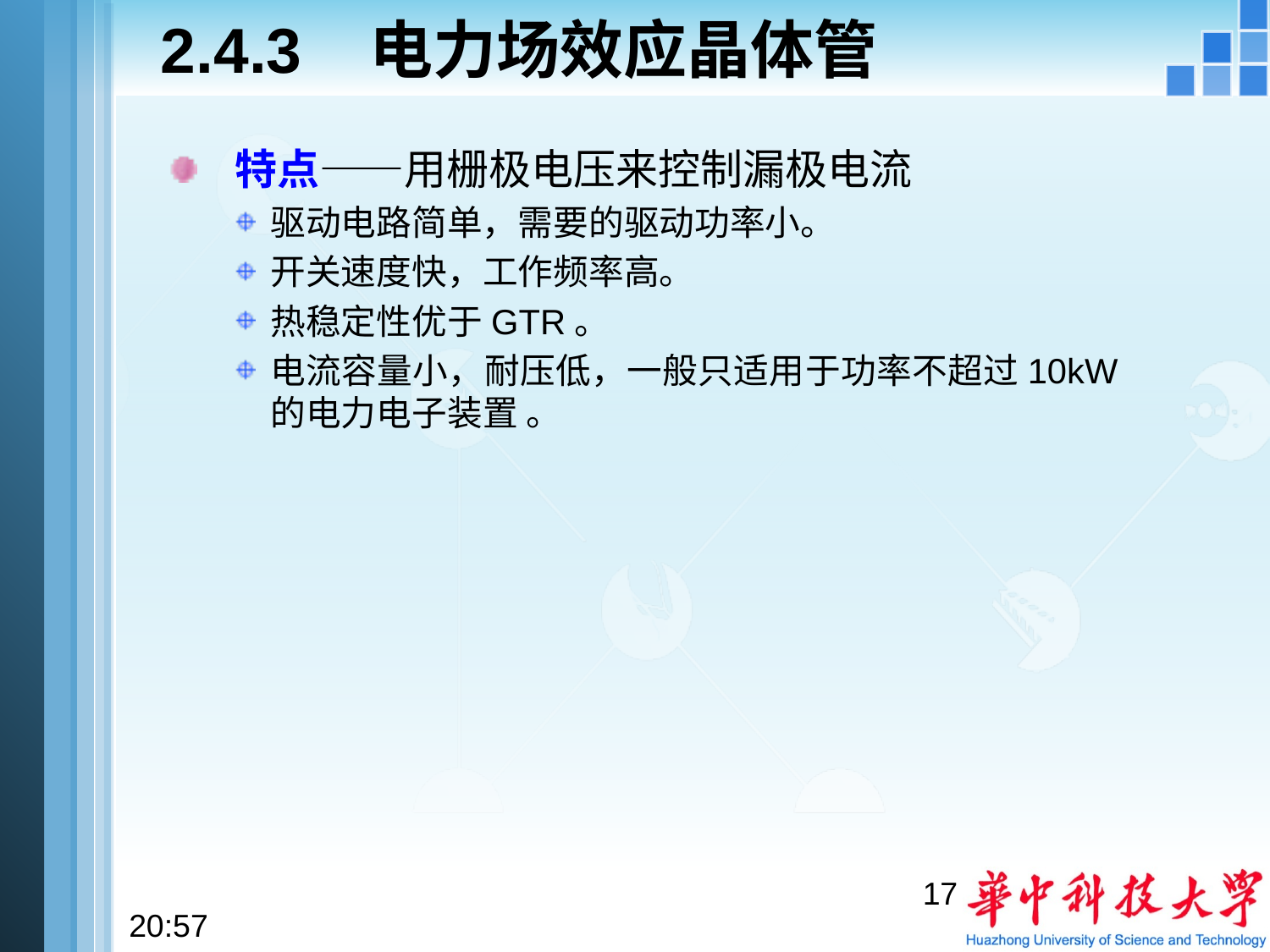

# 2.4.3   电力场效应晶体管
 特点——用栅极电压来控制漏极电流
驱动电路简单，需要的驱动功率小。
开关速度快，工作频率高。
热稳定性优于GTR。
电流容量小，耐压低，一般只适用于功率不超过10kW的电力电子装置 。
17
20:57